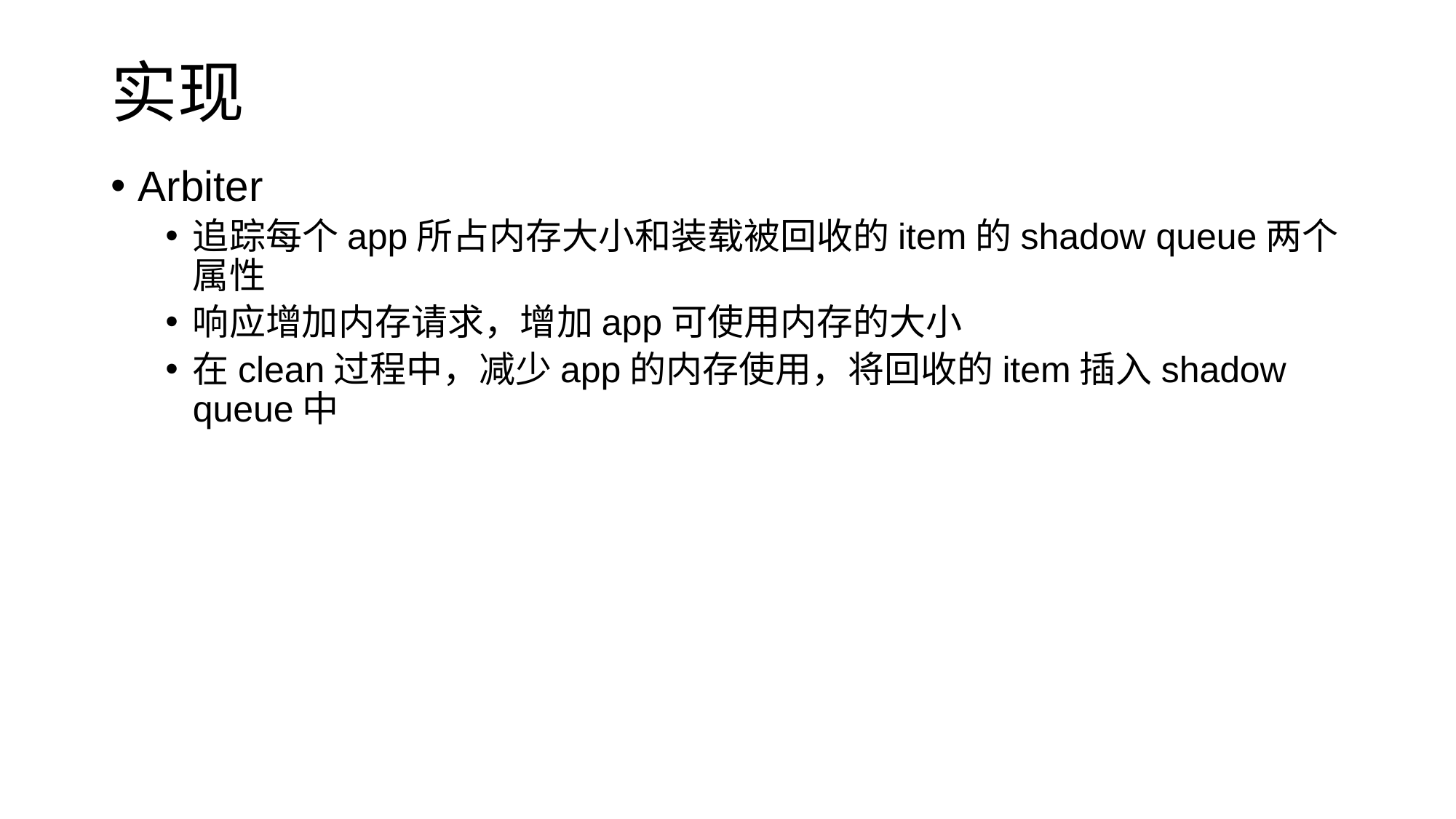

# 实现
Arbiter
追踪每个app所占内存大小和装载被回收的item的shadow queue两个属性
响应增加内存请求，增加app可使用内存的大小
在clean过程中，减少app的内存使用，将回收的item插入shadow queue中